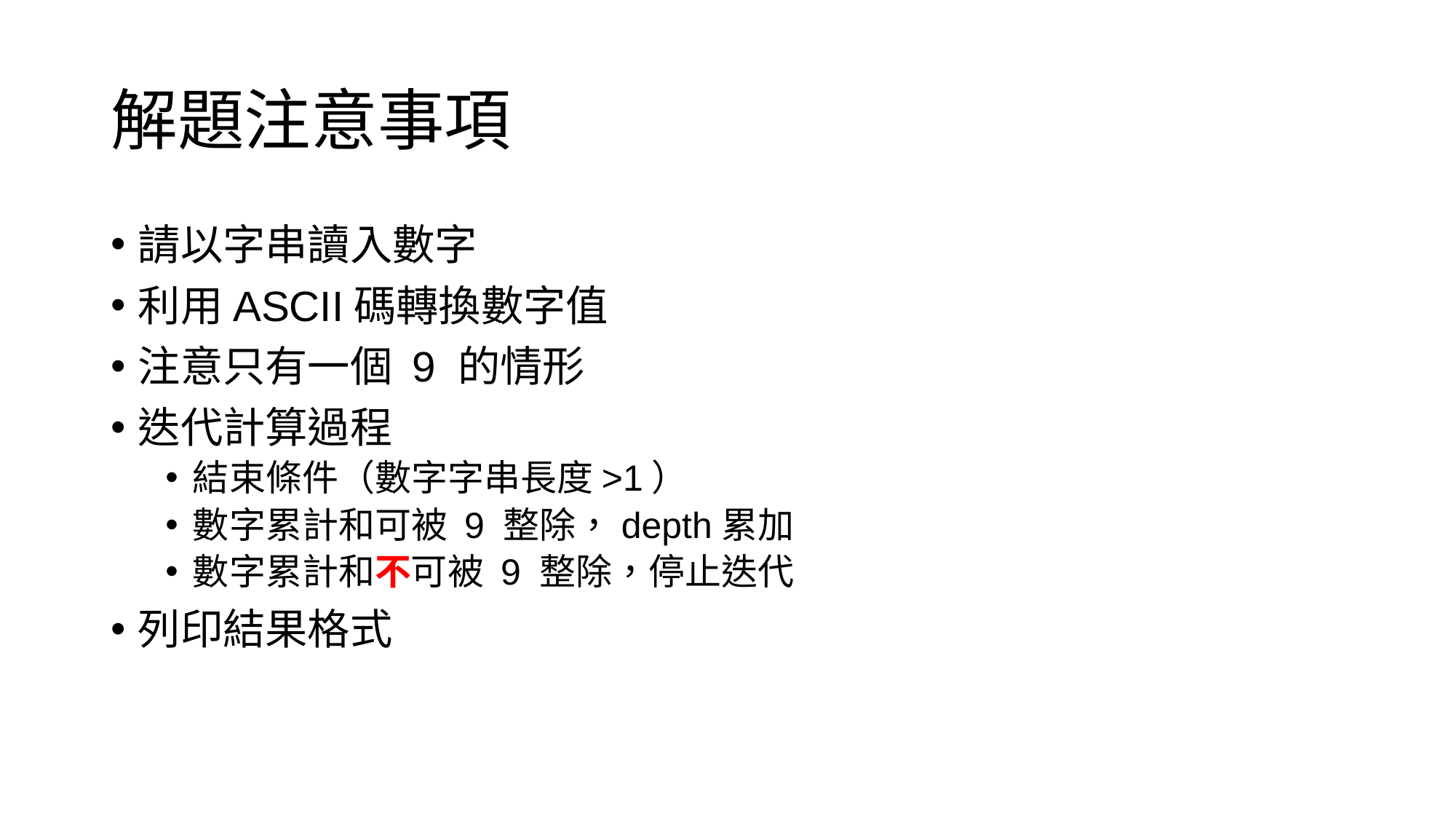

# 解題注意事項
請以字串讀入數字
利用ASCII碼轉換數字值
注意只有一個 9 的情形
迭代計算過程
結束條件（數字字串長度>1）
數字累計和可被 9 整除，depth累加
數字累計和不可被 9 整除，停止迭代
列印結果格式